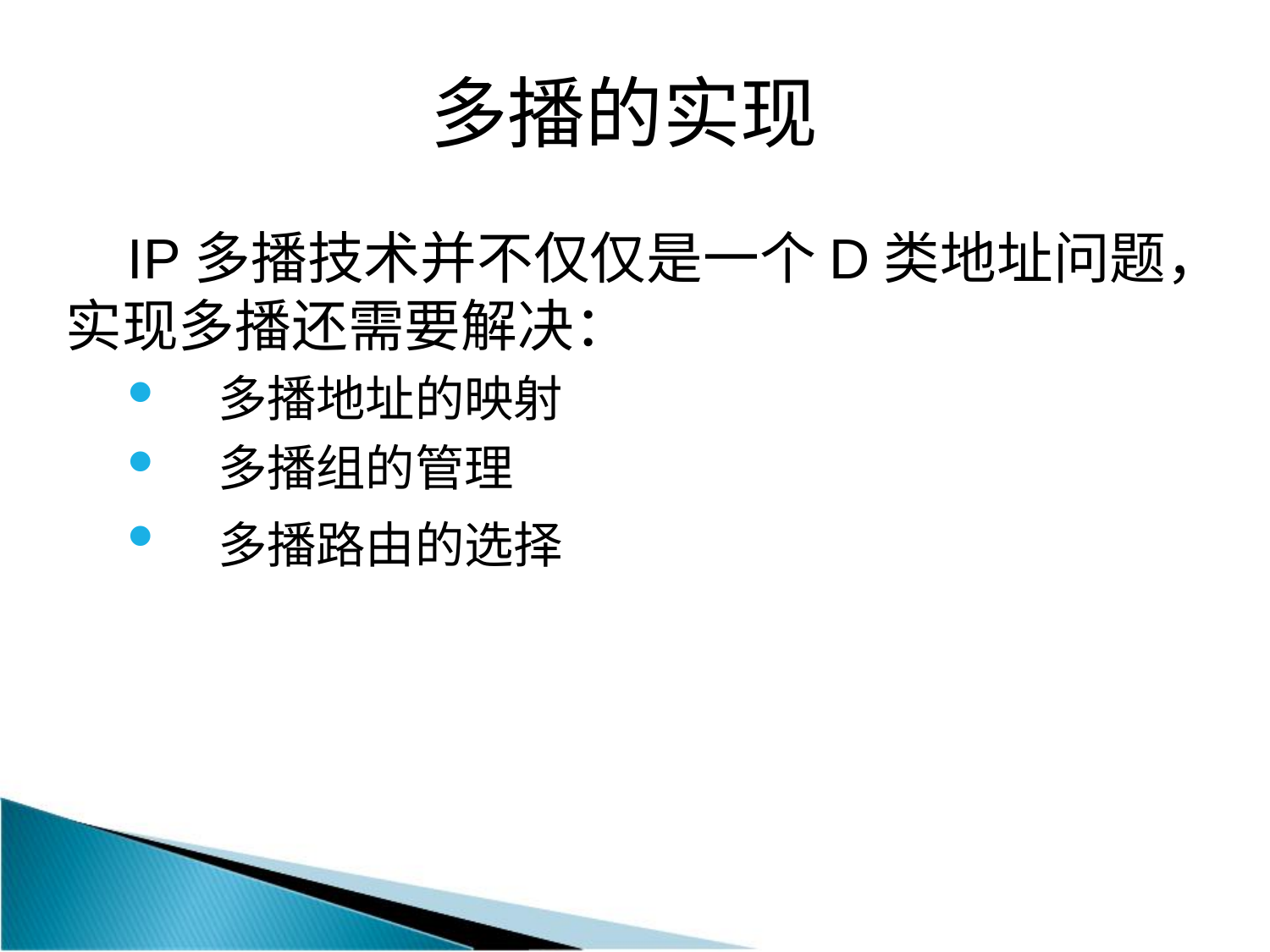

# 多播的实现
IP多播技术并不仅仅是一个D类地址问题，实现多播还需要解决：
    多播地址的映射
    多播组的管理
    多播路由的选择